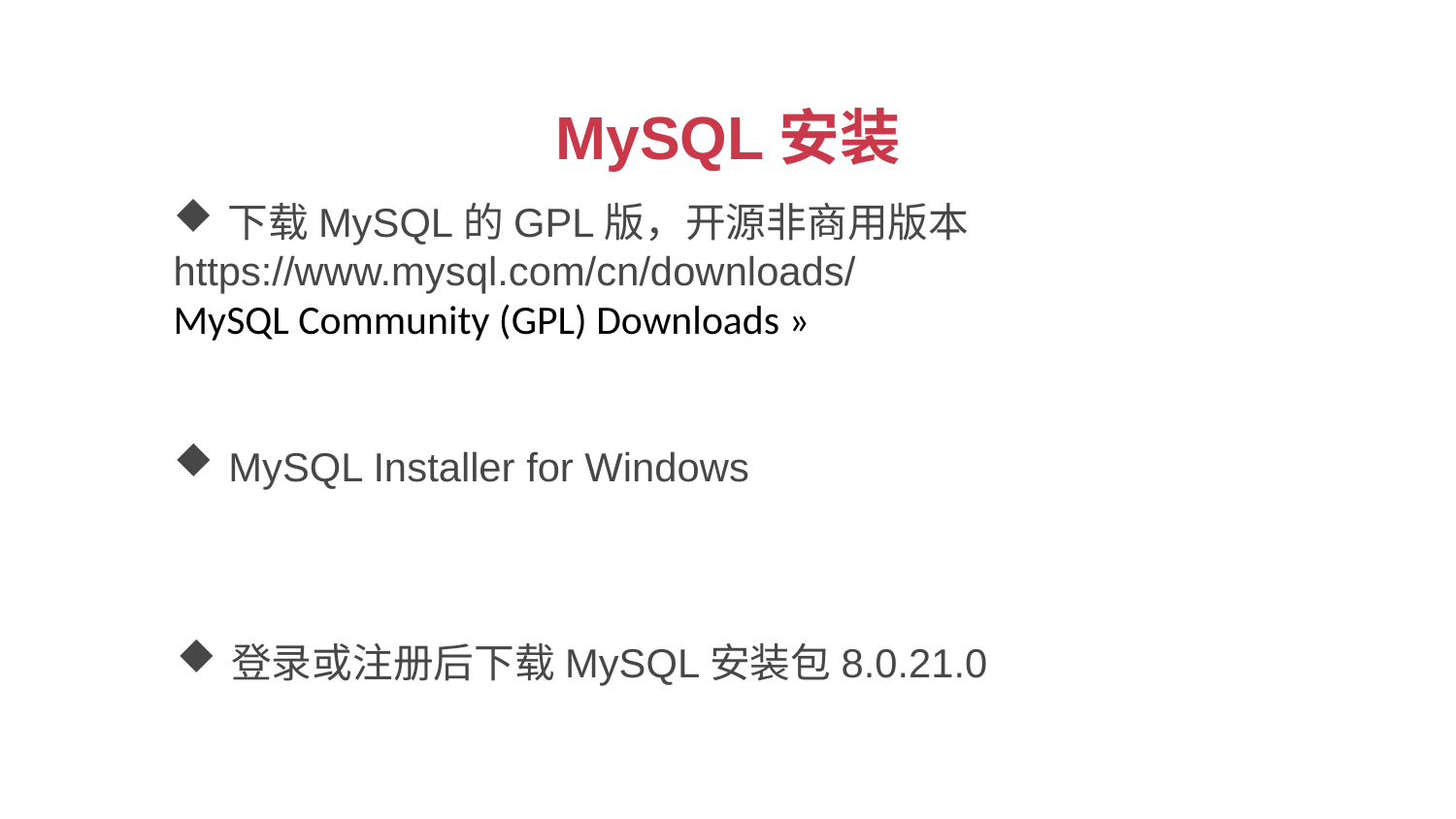

MySQL安装
下载MySQL的GPL版，开源非商用版本
https://www.mysql.com/cn/downloads/
MySQL Community (GPL) Downloads »
MySQL Installer for Windows
登录或注册后下载MySQL安装包8.0.21.0